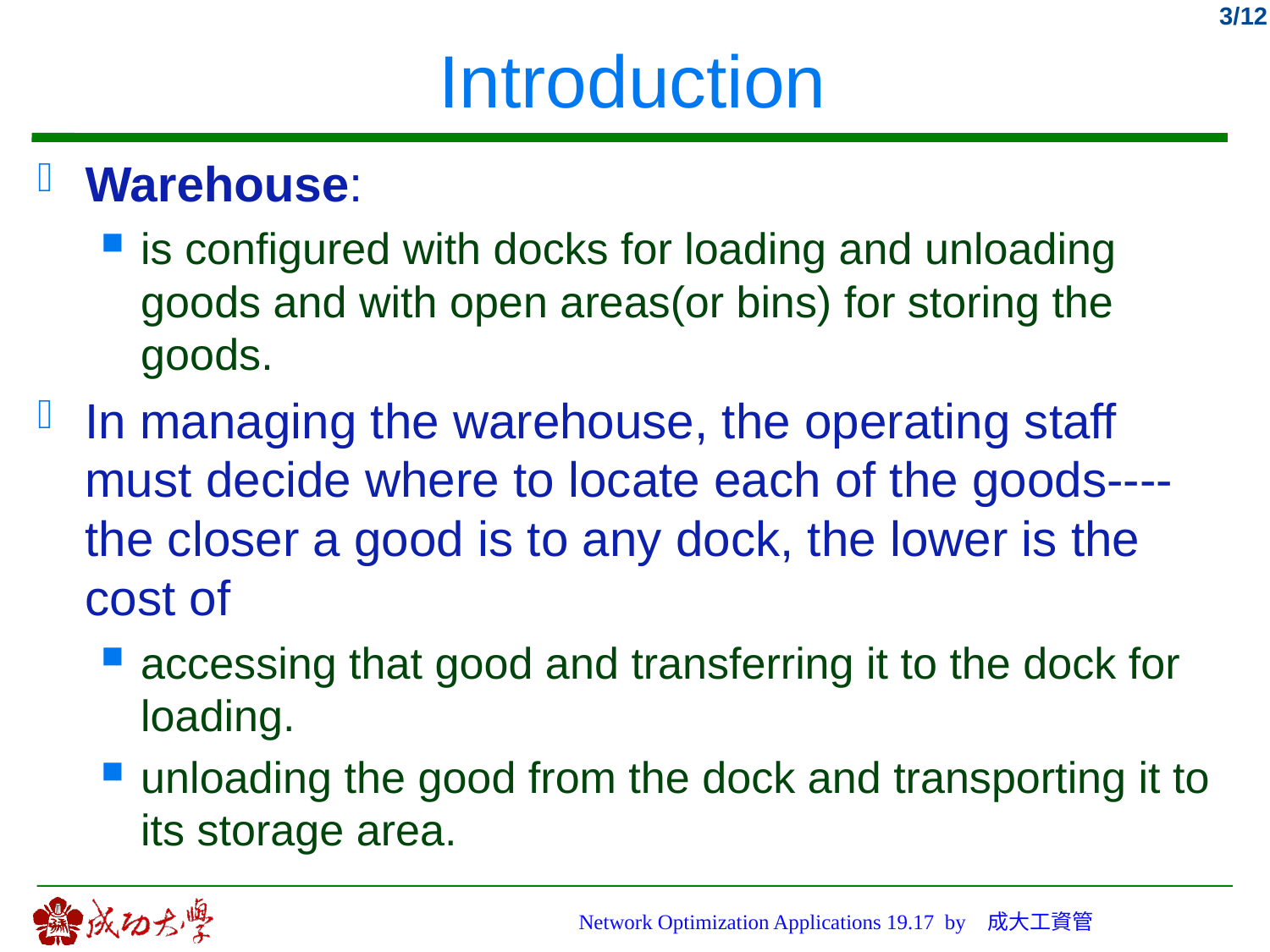

# Introduction
Warehouse:
is configured with docks for loading and unloading goods and with open areas(or bins) for storing the goods.
In managing the warehouse, the operating staff must decide where to locate each of the goods----the closer a good is to any dock, the lower is the cost of
accessing that good and transferring it to the dock for loading.
unloading the good from the dock and transporting it to its storage area.
Network Optimization Applications 19.17  by   成大工資管